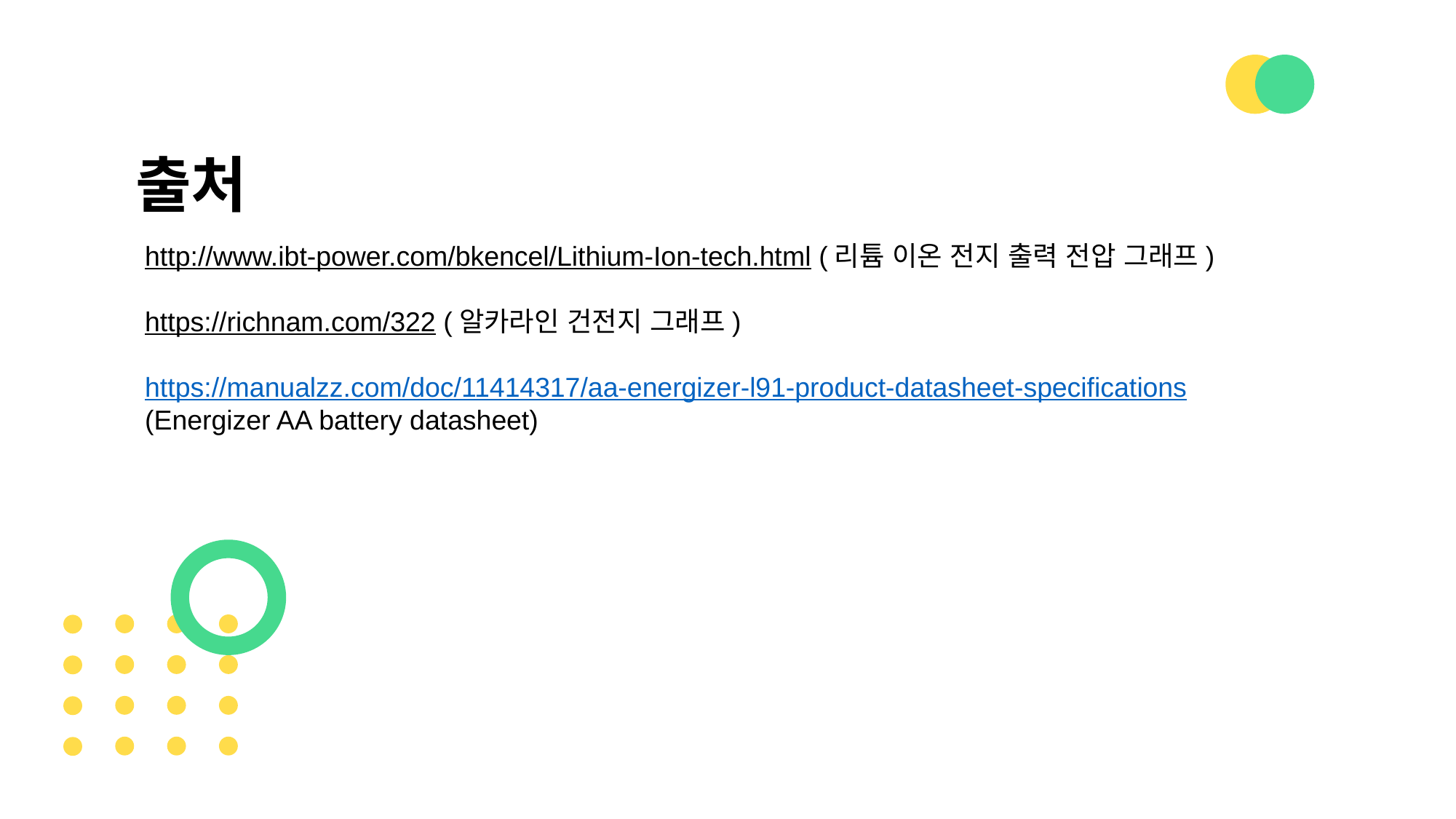

출처
http://www.ibt-power.com/bkencel/Lithium-Ion-tech.html (리튬 이온 전지 출력 전압 그래프)

https://richnam.com/322 (알카라인 건전지 그래프)

https://manualzz.com/doc/11414317/aa-energizer-l91-product-datasheet-specifications
(Energizer AA battery datasheet)